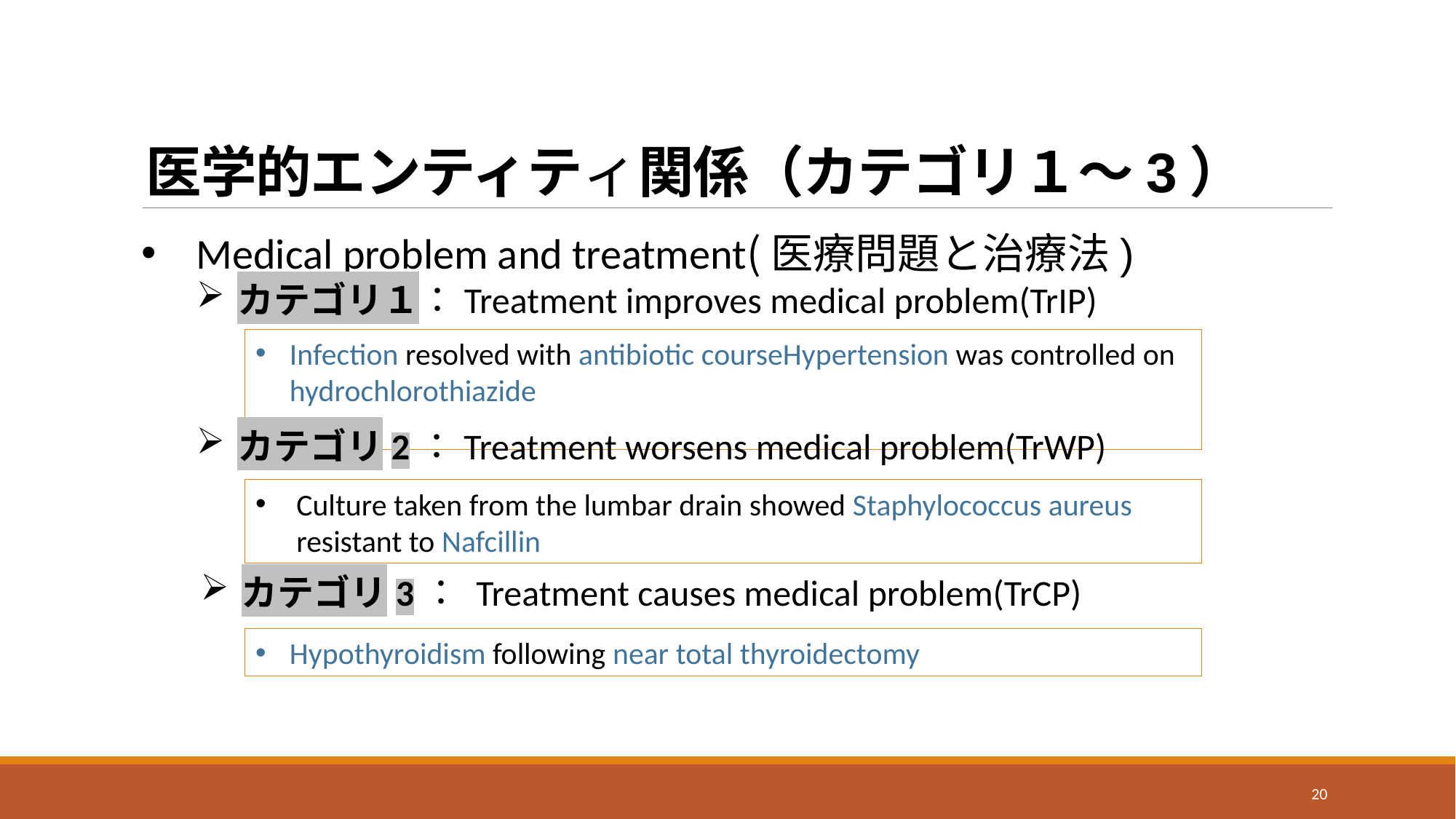

# 医学的エンティティ関係（カテゴリ１〜3）
Medical problem and treatment(医療問題と治療法)
カテゴリ１：Treatment improves medical problem(TrIP)

Infection resolved with antibiotic courseHypertension was controlled on hydrochlorothiazide

カテゴリ2：Treatment worsens medical problem(TrWP)

Culture taken from the lumbar drain showed Staphylococcus aureus resistant to Nafcillin
カテゴリ3： Treatment causes medical problem(TrCP)

Hypothyroidism following near total thyroidectomy
20